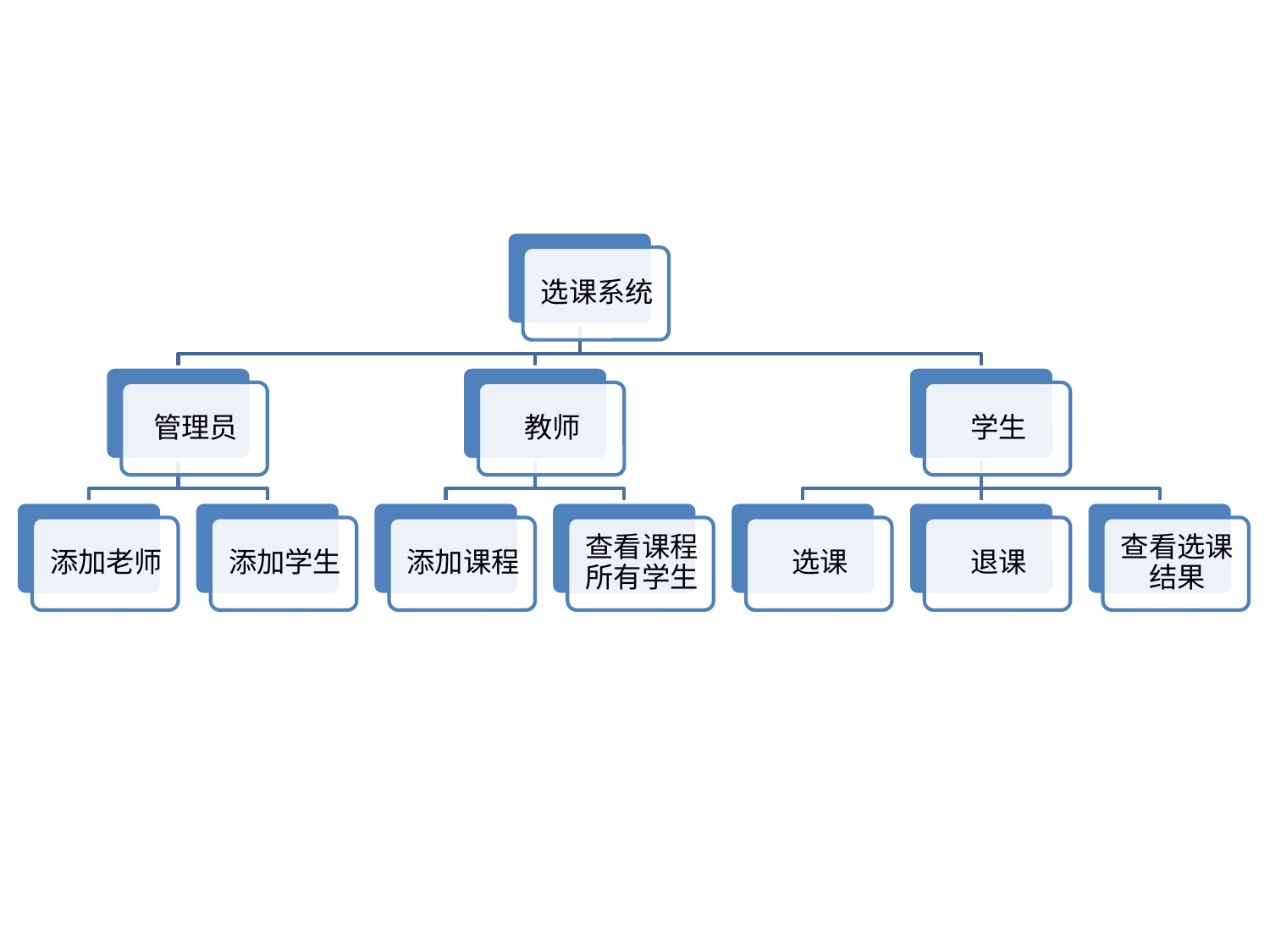

选课系统
管理员
添加老师
添加学生
教师
添加课程
查看课程所有学生
学生
选课
退课
查看选课结果